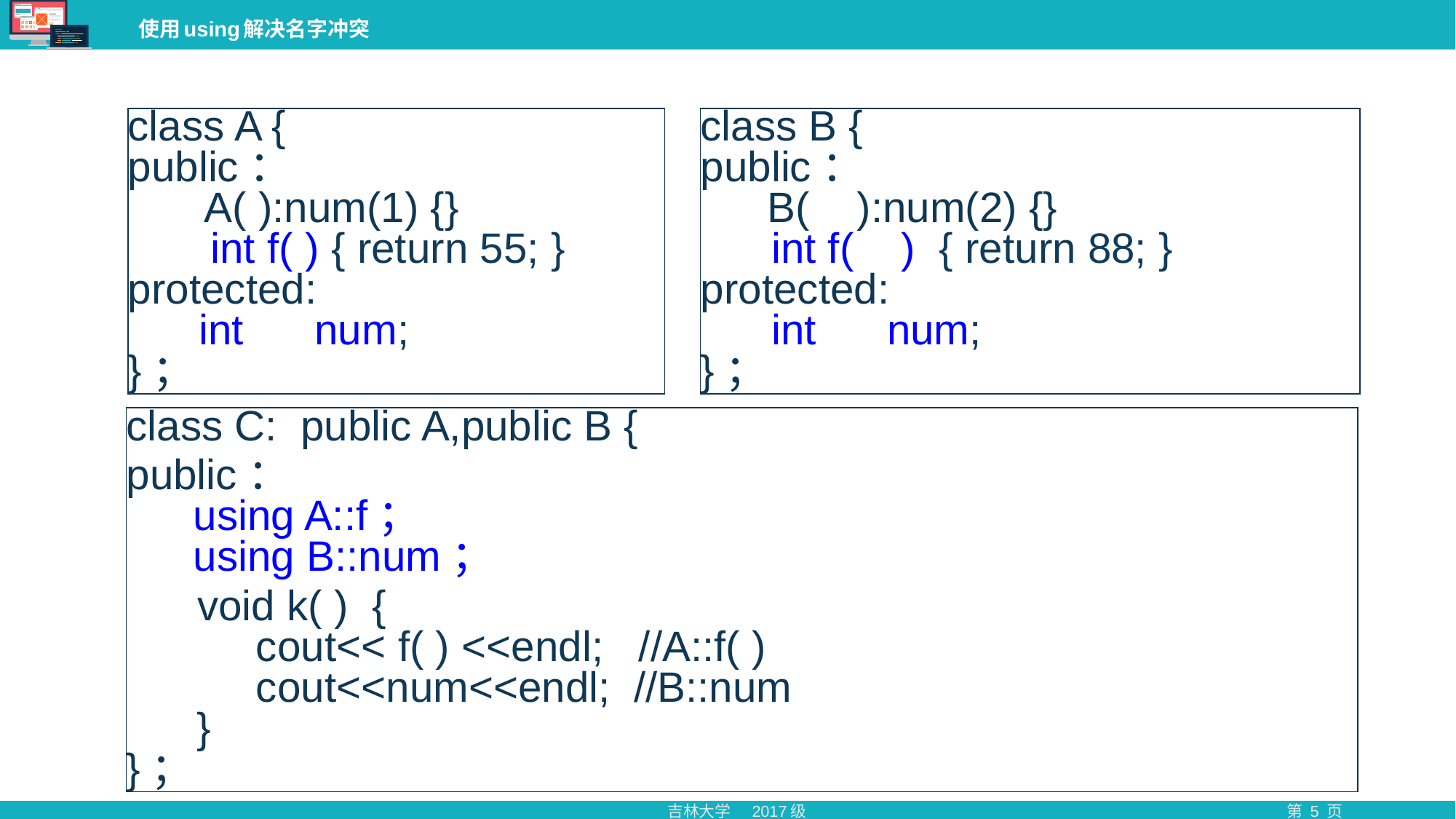

# 使用using解决名字冲突
class B {
public：
      B(    ):num(2) {}
      int f(    )  { return 88; }
protected:
      int      num;
}；
class A {
public：
       A( ):num(1) {}
       int f( ) { return 55; }
protected:
      int      num;
}；
class C:  public A,public B {
public：
      using A::f；
      using B::num；
      void k( )  {
           cout<< f( ) <<endl;   //A::f( )
           cout<<num<<endl;  //B::num
      }
}；